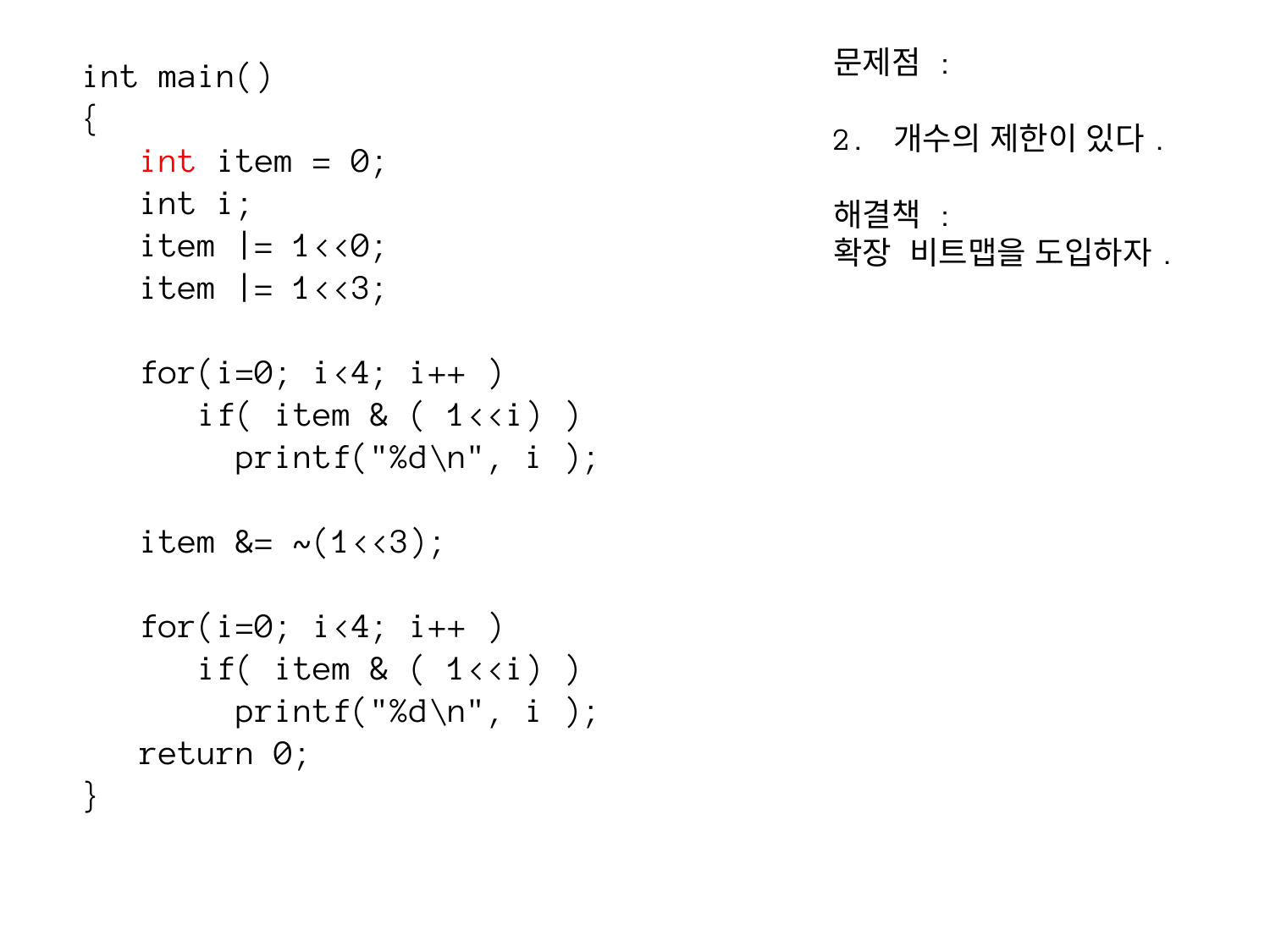

문제점 :

2. 개수의 제한이 있다.

해결책 :
확장  비트맵을 도입하자.
int main()
{
   int item = 0;
   int i;
   item |= 1<<0;
   item |= 1<<3;

   for(i=0; i<4; i++ )
      if( item & ( 1<<i) )
        printf("%d\n", i );

   item &= ~(1<<3);

   for(i=0; i<4; i++ )
      if( item & ( 1<<i) )
        printf("%d\n", i );
   return 0;
}